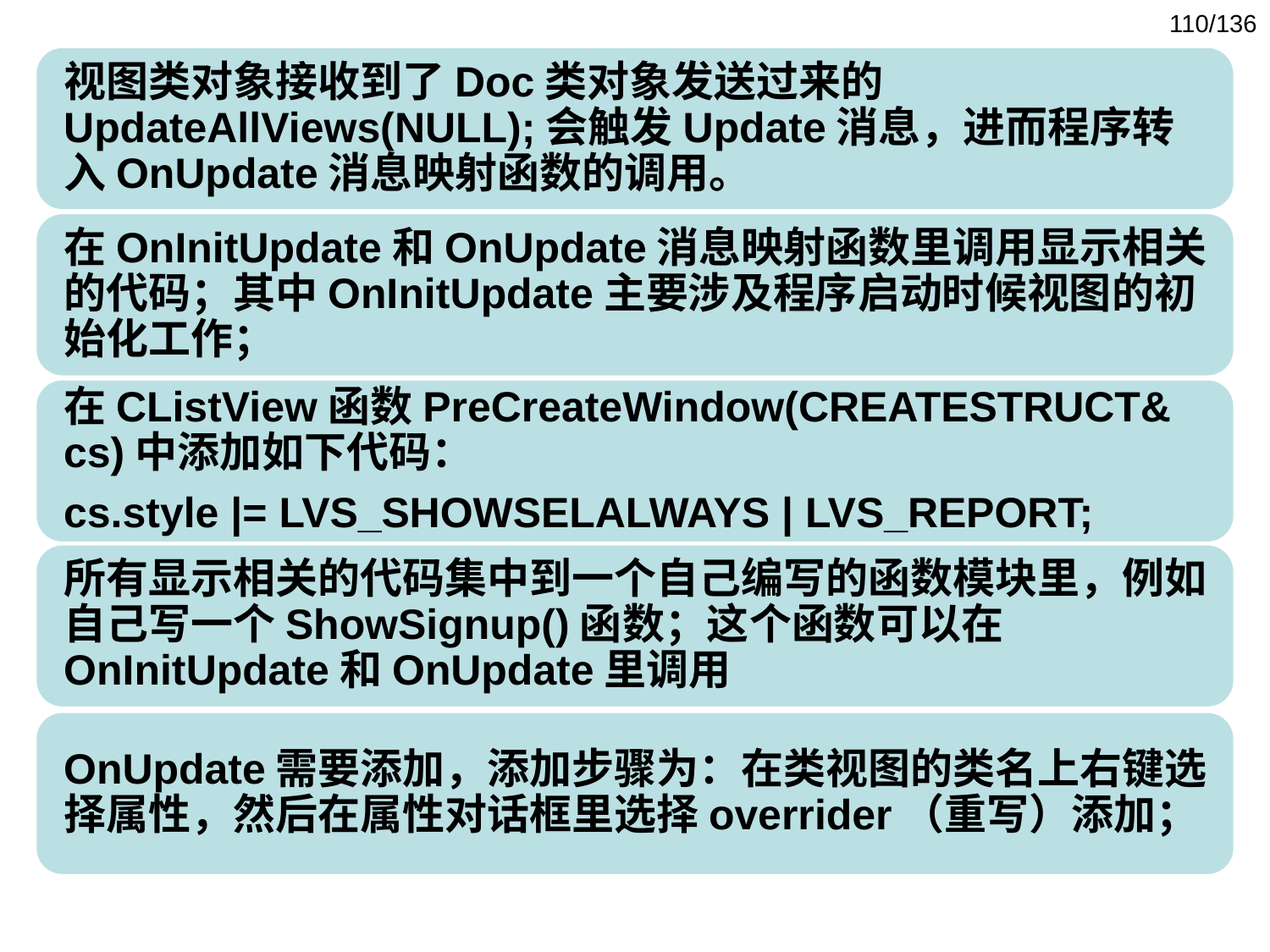

110/136
视图类对象接收到了Doc类对象发送过来的UpdateAllViews(NULL);会触发Update消息，进而程序转入OnUpdate消息映射函数的调用。
在OnInitUpdate和OnUpdate消息映射函数里调用显示相关的代码；其中OnInitUpdate主要涉及程序启动时候视图的初始化工作；
在CListView函数PreCreateWindow(CREATESTRUCT& cs)中添加如下代码：
cs.style |= LVS_SHOWSELALWAYS | LVS_REPORT;
所有显示相关的代码集中到一个自己编写的函数模块里，例如自己写一个ShowSignup()函数；这个函数可以在OnInitUpdate和OnUpdate里调用
OnUpdate需要添加，添加步骤为：在类视图的类名上右键选择属性，然后在属性对话框里选择overrider（重写）添加；